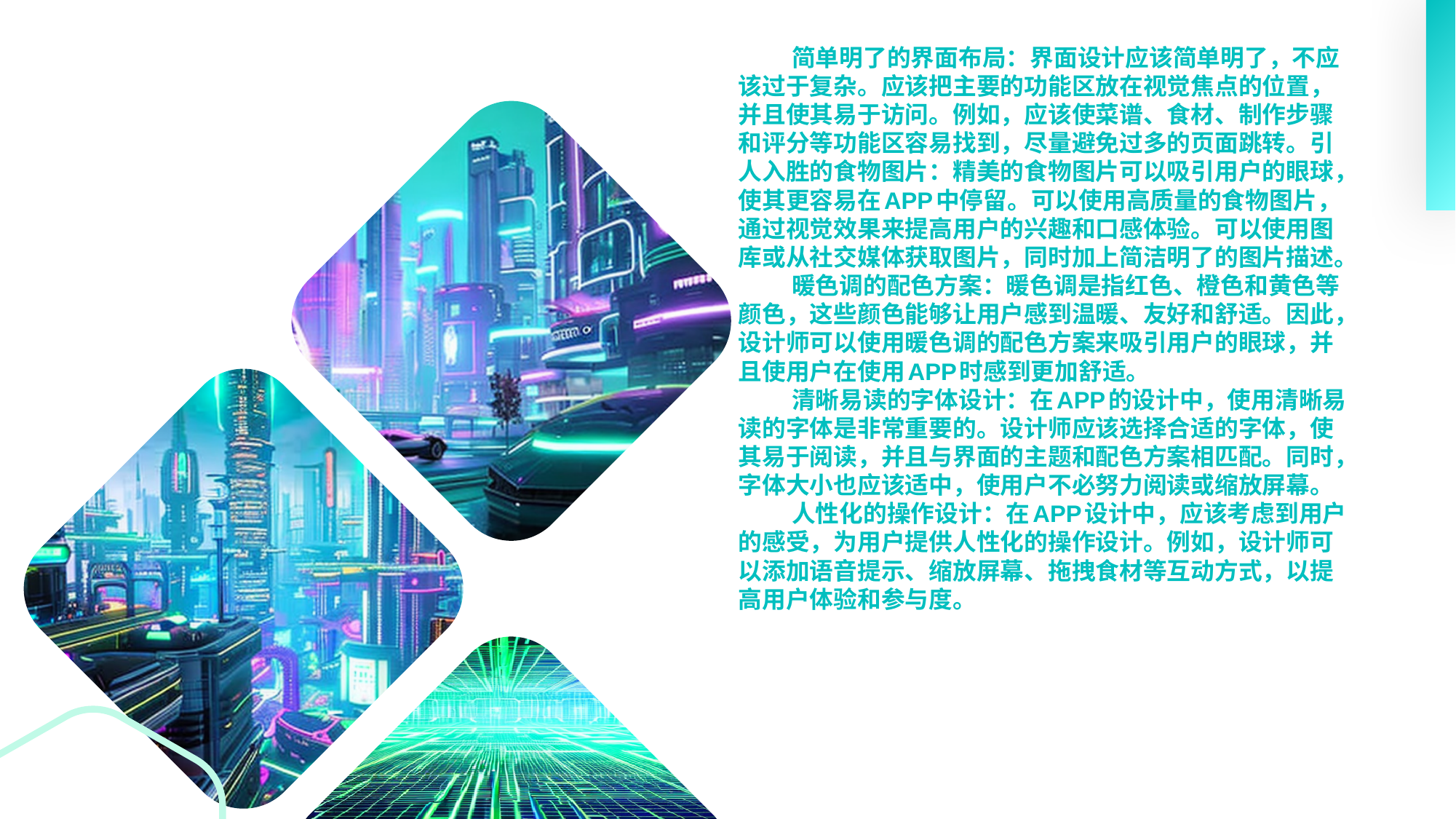

简单明了的界面布局：界面设计应该简单明了，不应该过于复杂。应该把主要的功能区放在视觉焦点的位置，并且使其易于访问。例如，应该使菜谱、食材、制作步骤和评分等功能区容易找到，尽量避免过多的页面跳转。引人入胜的食物图片：精美的食物图片可以吸引用户的眼球，使其更容易在APP中停留。可以使用高质量的食物图片，通过视觉效果来提高用户的兴趣和口感体验。可以使用图库或从社交媒体获取图片，同时加上简洁明了的图片描述。
	暖色调的配色方案：暖色调是指红色、橙色和黄色等颜色，这些颜色能够让用户感到温暖、友好和舒适。因此，设计师可以使用暖色调的配色方案来吸引用户的眼球，并且使用户在使用APP时感到更加舒适。
	清晰易读的字体设计：在APP的设计中，使用清晰易读的字体是非常重要的。设计师应该选择合适的字体，使其易于阅读，并且与界面的主题和配色方案相匹配。同时，字体大小也应该适中，使用户不必努力阅读或缩放屏幕。
	人性化的操作设计：在APP设计中，应该考虑到用户的感受，为用户提供人性化的操作设计。例如，设计师可以添加语音提示、缩放屏幕、拖拽食材等互动方式，以提高用户体验和参与度。